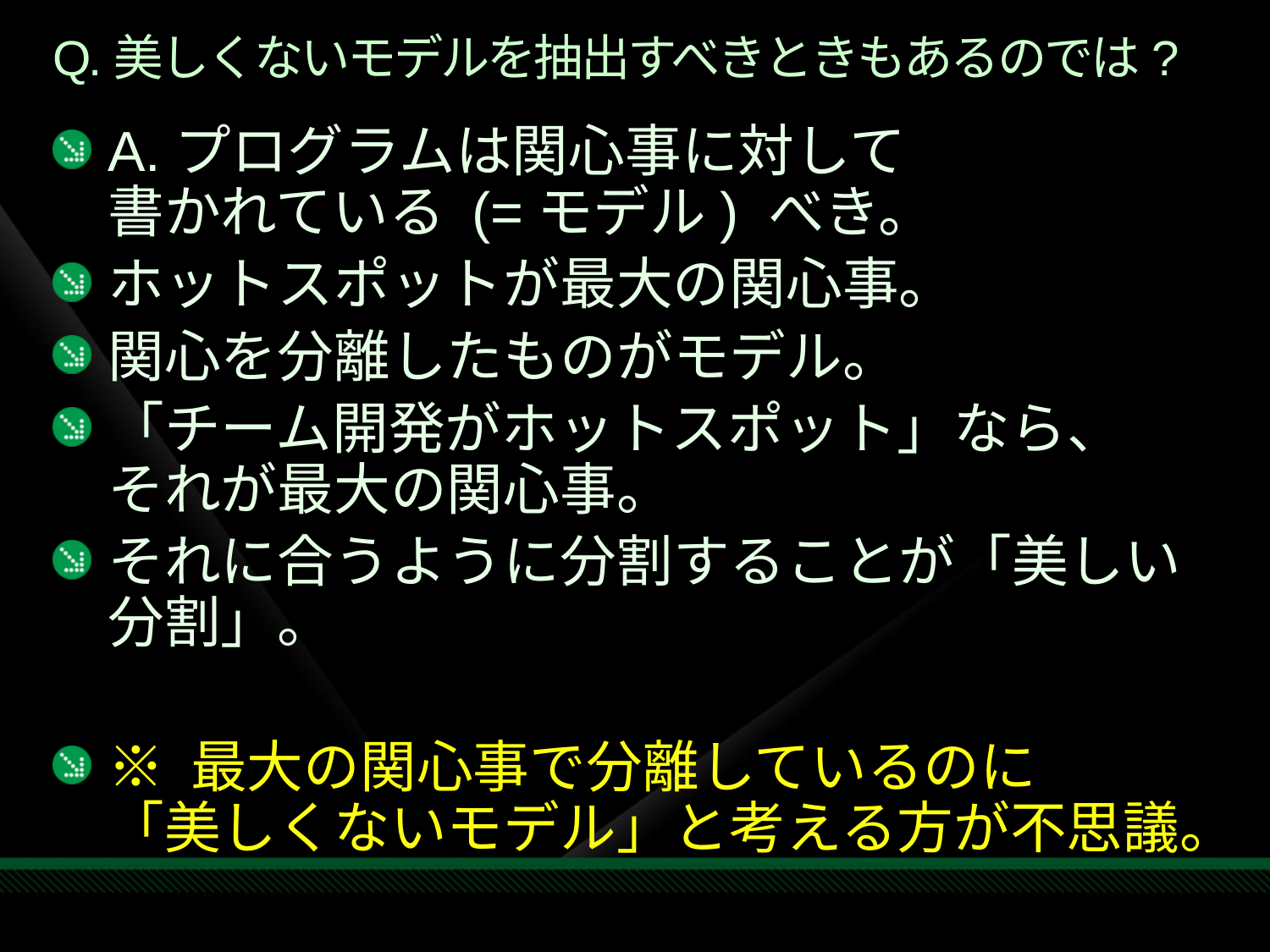

# Q.美しくないモデルを抽出すべきときもあるのでは?
A.プログラムは関心事に対して
書かれている (=モデル) べき。
ホットスポットが最大の関心事。
関心を分離したものがモデル。
「チーム開発がホットスポット」なら、
それが最大の関心事。
それに合うように分割することが「美しい分割」。

※ 最大の関心事で分離しているのに
「美しくないモデル」と考える方が不思議。